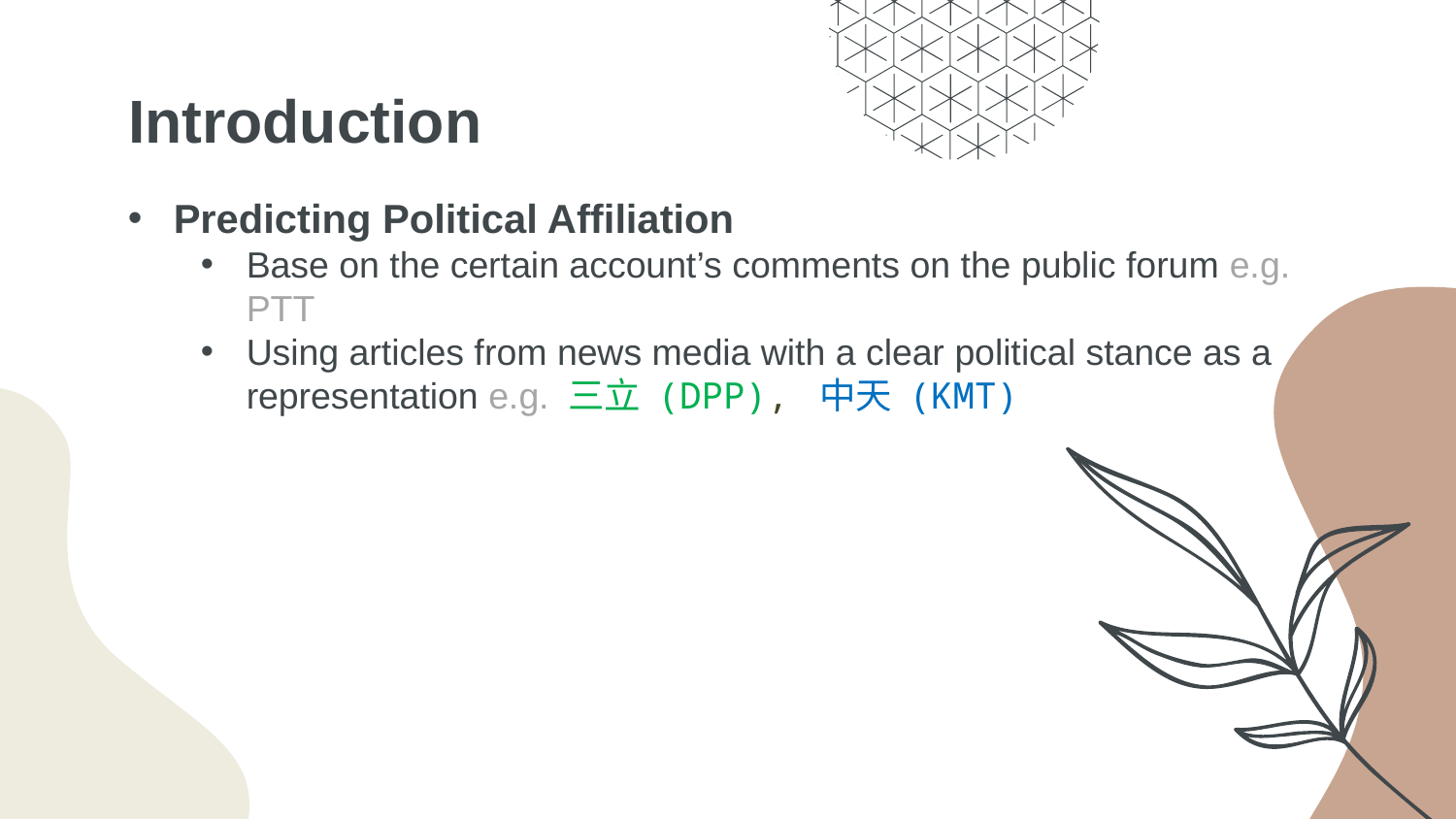

# Introduction
Predicting Political Affiliation
Base on the certain account’s comments on the public forum e.g. PTT
Using articles from news media with a clear political stance as a representation e.g. 三立 (DPP), 中天 (KMT)